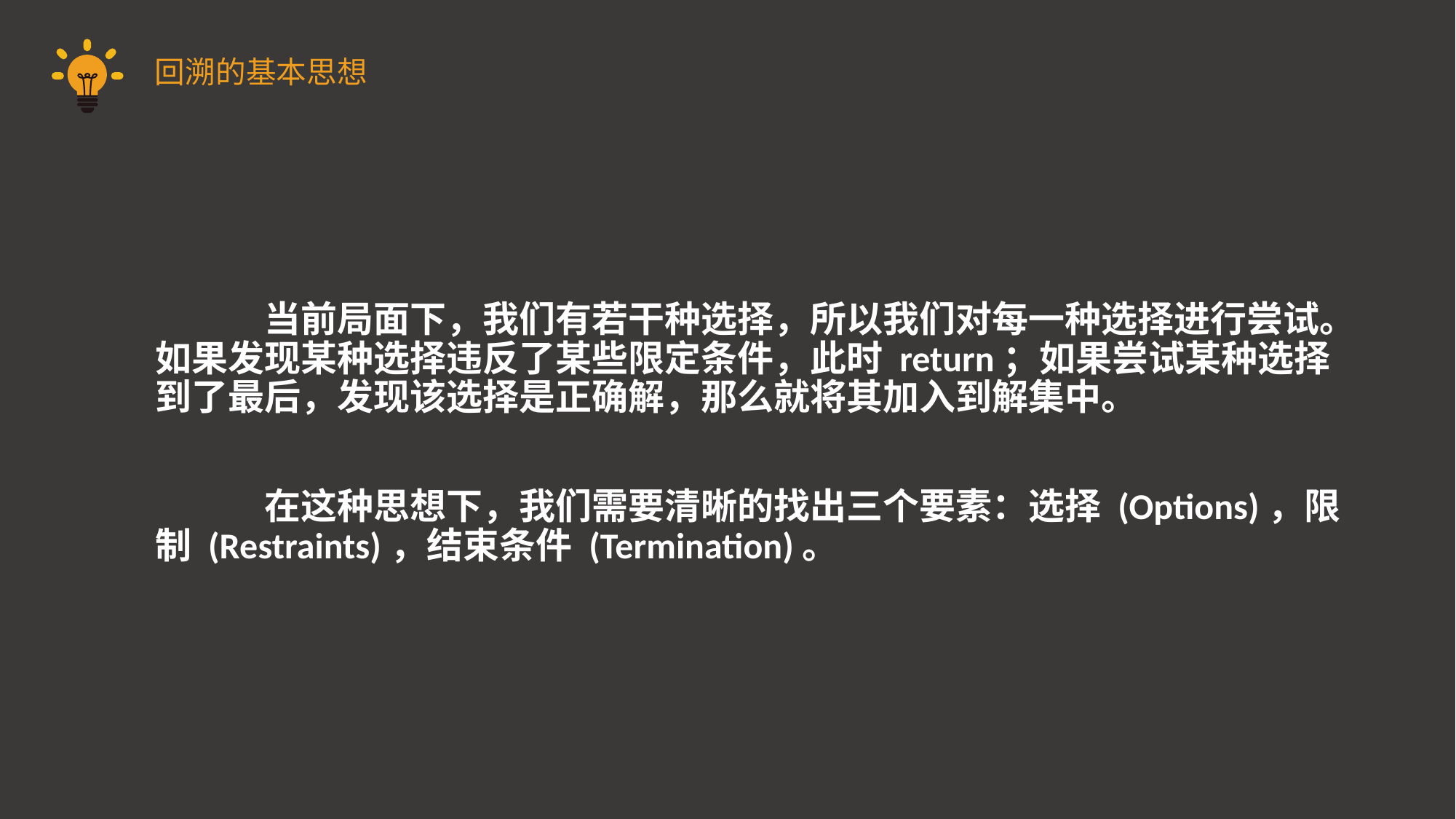

回溯的基本思想

	当前局面下，我们有若干种选择，所以我们对每一种选择进行尝试。如果发现某种选择违反了某些限定条件，此时 return；如果尝试某种选择到了最后，发现该选择是正确解，那么就将其加入到解集中。

	在这种思想下，我们需要清晰的找出三个要素：选择 (Options)，限制 (Restraints)，结束条件 (Termination)。